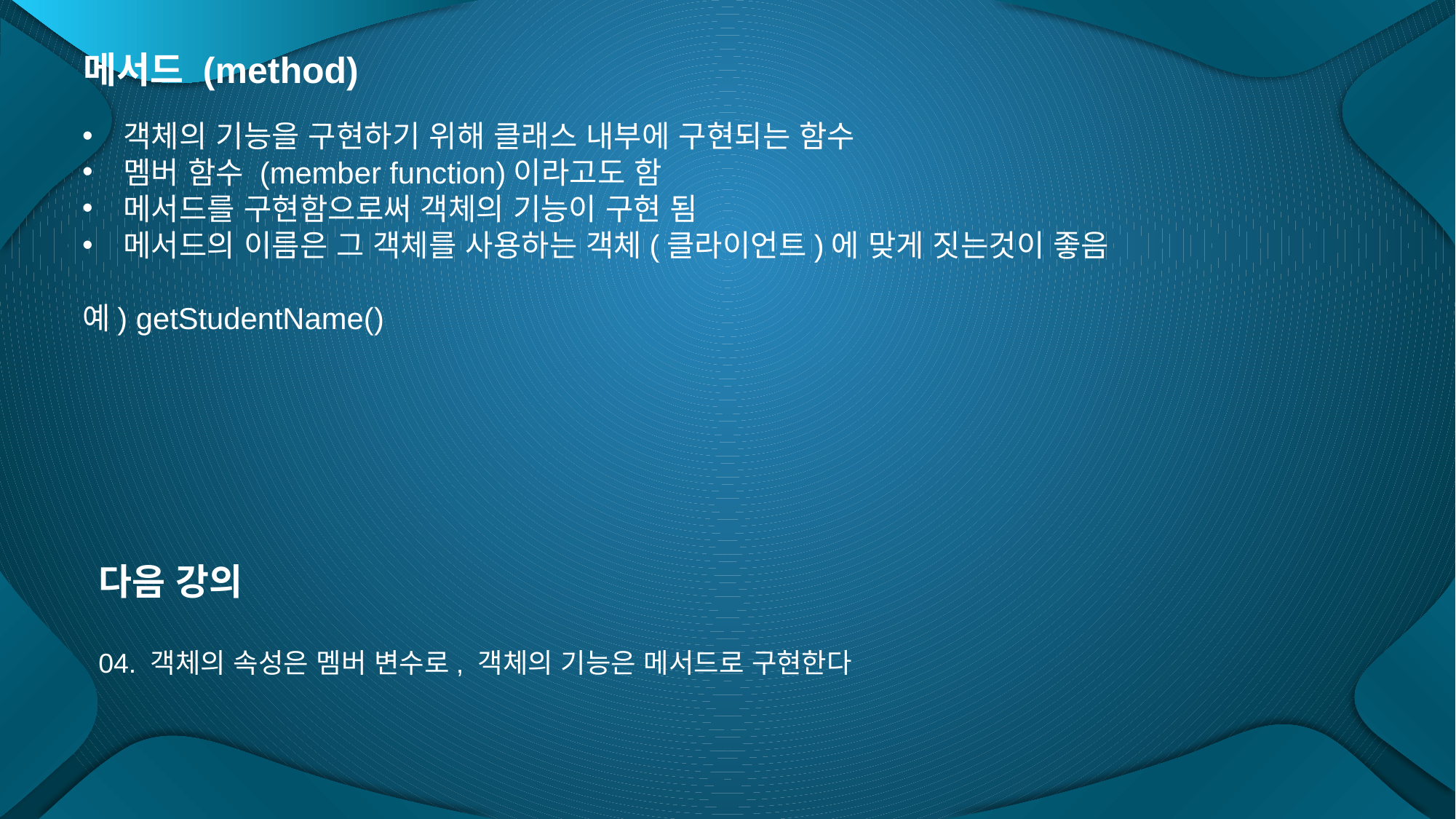

메서드 (method)

객체의 기능을 구현하기 위해 클래스 내부에 구현되는 함수
멤버 함수 (member function)이라고도 함
메서드를 구현함으로써 객체의 기능이 구현 됨
메서드의 이름은 그 객체를 사용하는 객체(클라이언트)에 맞게 짓는것이 좋음

예) getStudentName()
다음 강의

04. 객체의 속성은 멤버 변수로, 객체의 기능은 메서드로 구현한다